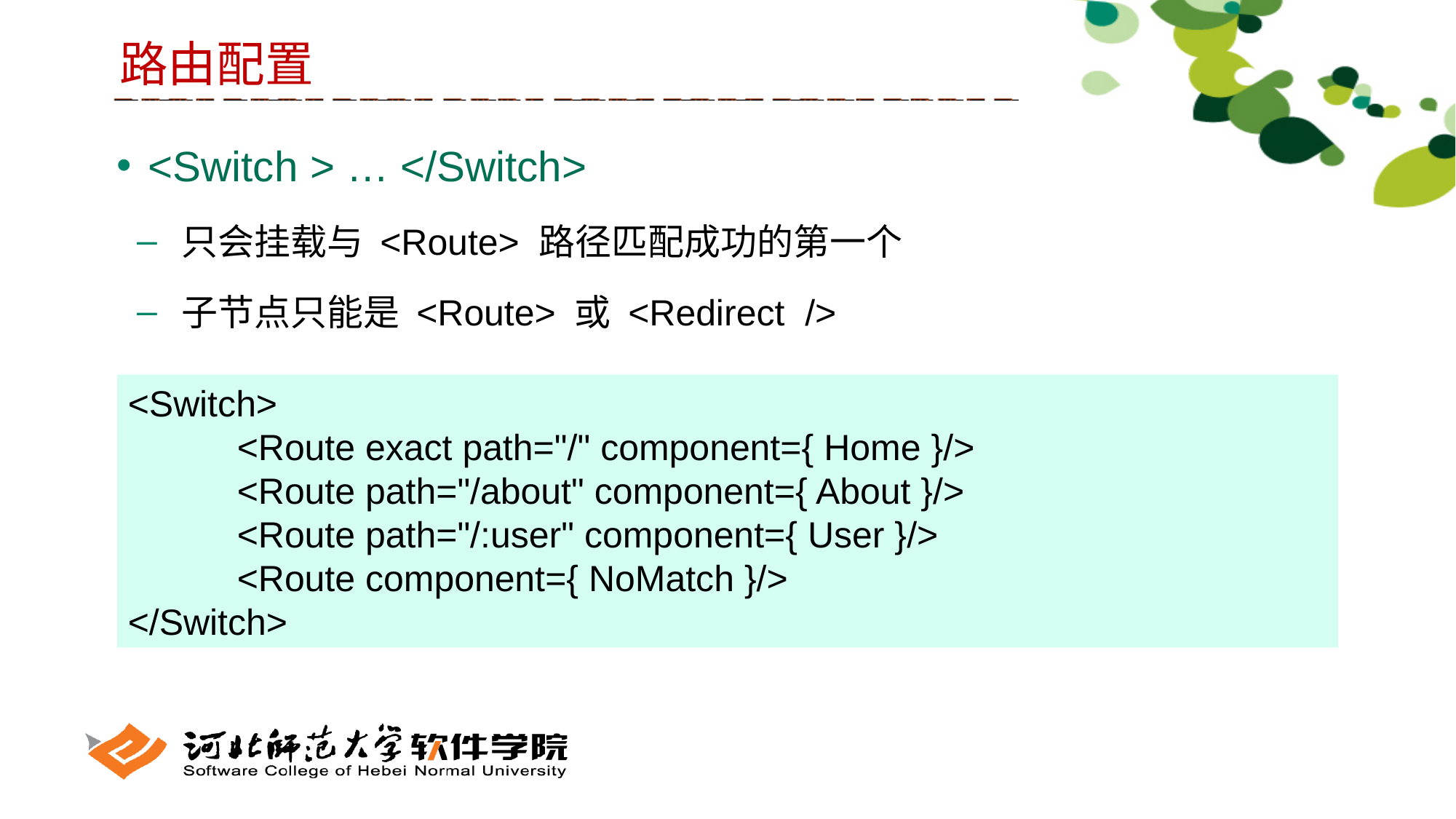

路由配置
 <Switch > … </Switch>
 只会挂载与 <Route> 路径匹配成功的第一个
 子节点只能是 <Route> 或 <Redirect  />
<Switch>
	<Route exact path="/" component={ Home }/>
	<Route path="/about" component={ About }/>
	<Route path="/:user" component={ User }/>
	<Route component={ NoMatch }/>
</Switch>